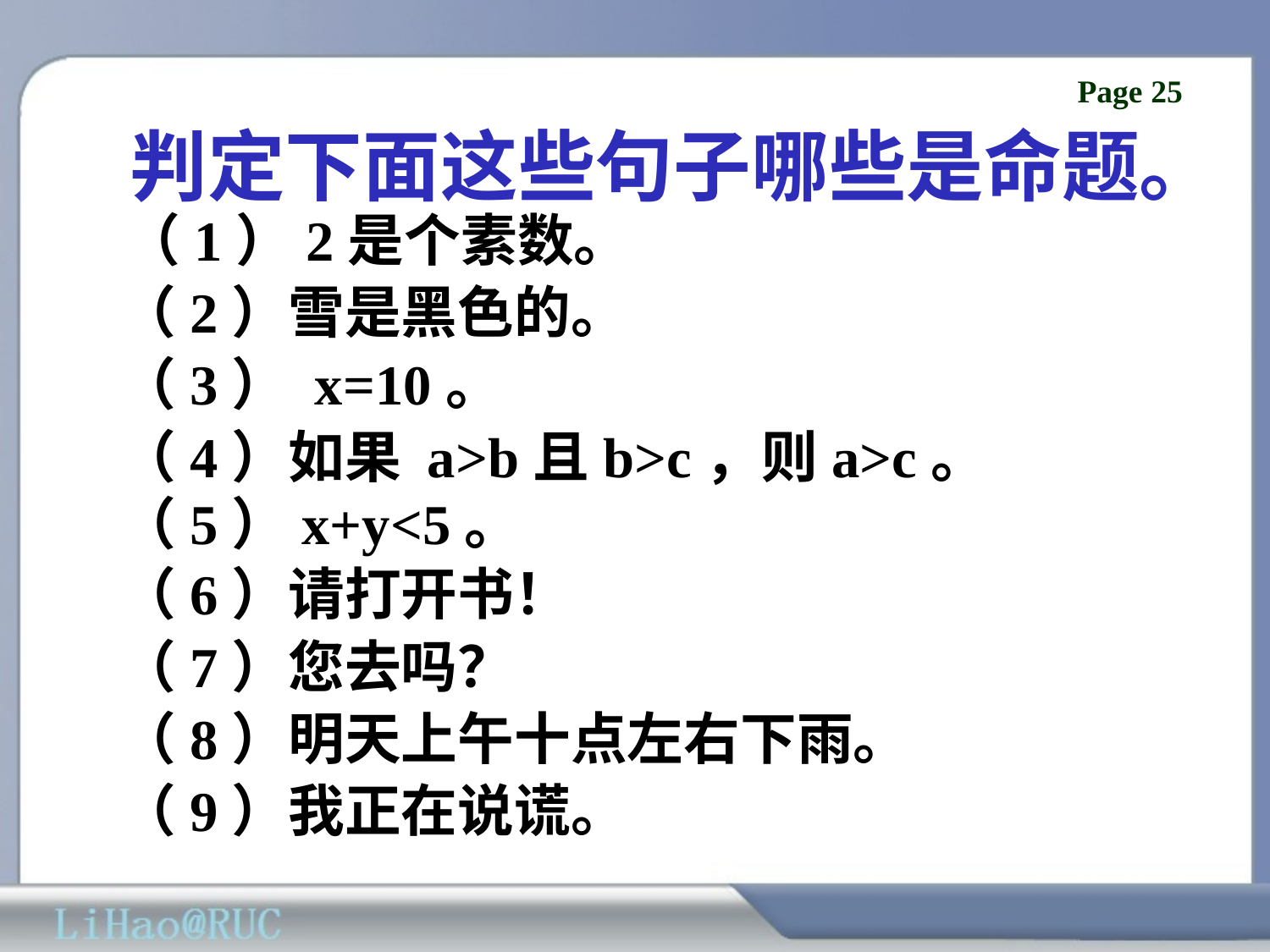

# 判定下面这些句子哪些是命题。
　（1）2是个素数。
   （2）雪是黑色的。
   （3） x=10。
   （4）如果 a>b且b>c，则a>c。
   （5）x+y<5。
   （6）请打开书！
   （7）您去吗？
   （8）明天上午十点左右下雨。
   （9）我正在说谎。